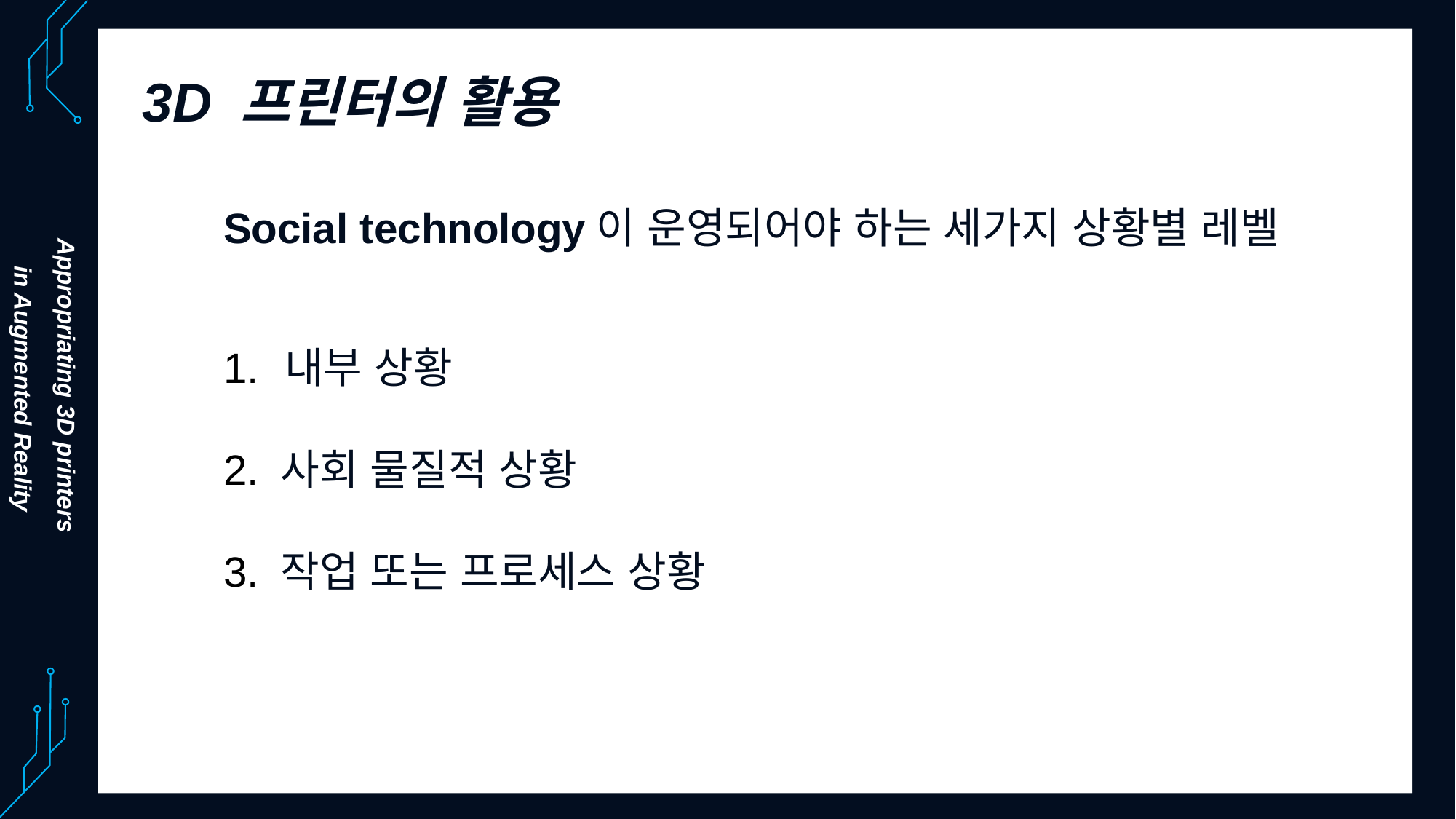

3D 프린터의 활용
Social technology이 운영되어야 하는 세가지 상황별 레벨

내부 상황
 사회 물질적 상황
 작업 또는 프로세스 상황
Appropriating 3D printers
in Augmented Reality